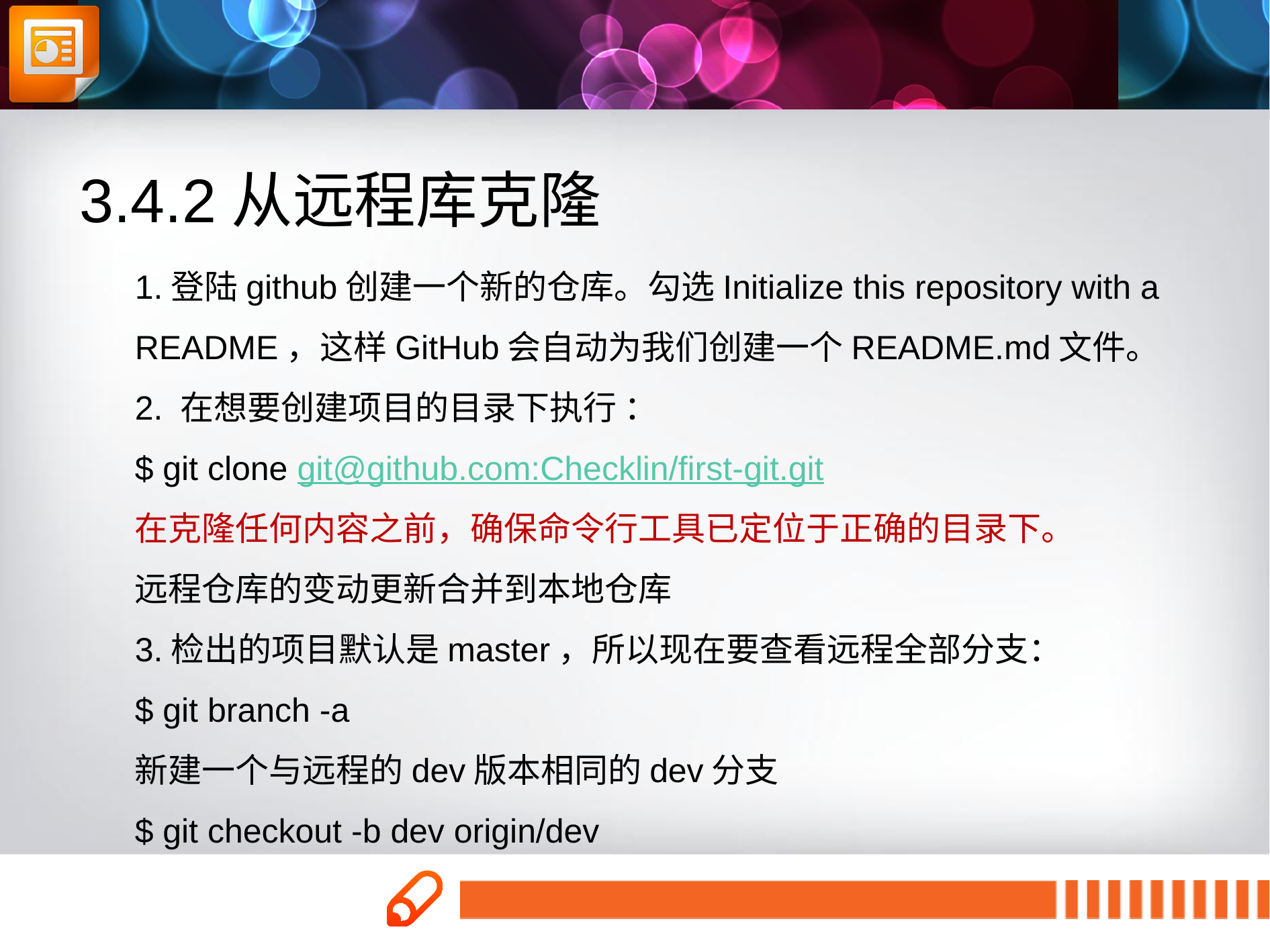

3.4.2从远程库克隆
1.登陆github创建一个新的仓库。勾选Initialize this repository with a
README，这样GitHub会自动为我们创建一个README.md文件。
2. 在想要创建项目的目录下执行 ：
$ git clone git@github.com:Checklin/first-git.git
在克隆任何内容之前，确保命令行工具已定位于正确的目录下。
远程仓库的变动更新合并到本地仓库
3.检出的项目默认是master，所以现在要查看远程全部分支：
$ git branch -a
新建一个与远程的dev版本相同的dev分支
$ git checkout -b dev origin/dev